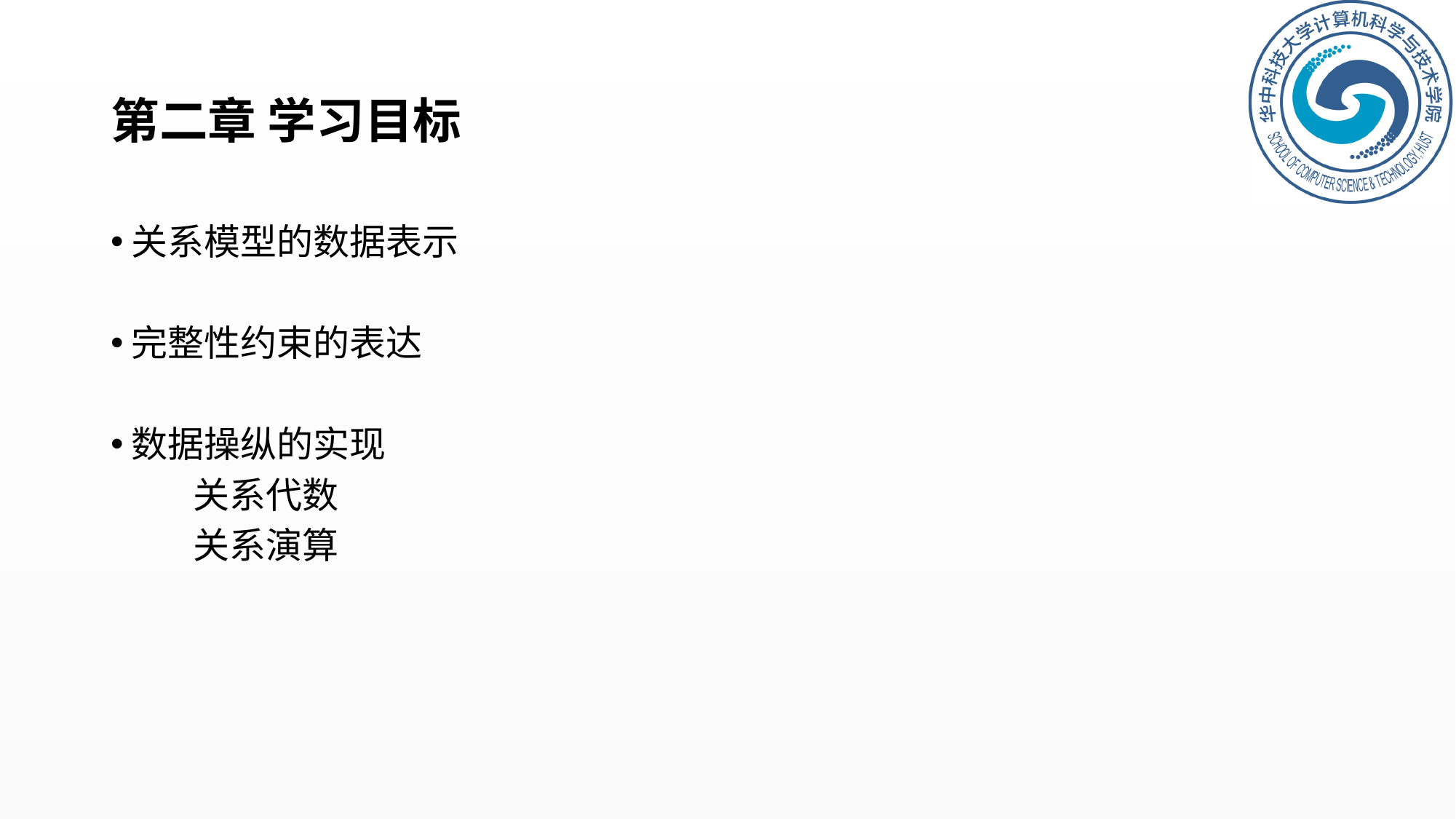

# 第二章 学习目标
关系模型的数据表示

完整性约束的表达

数据操纵的实现
         关系代数
         关系演算